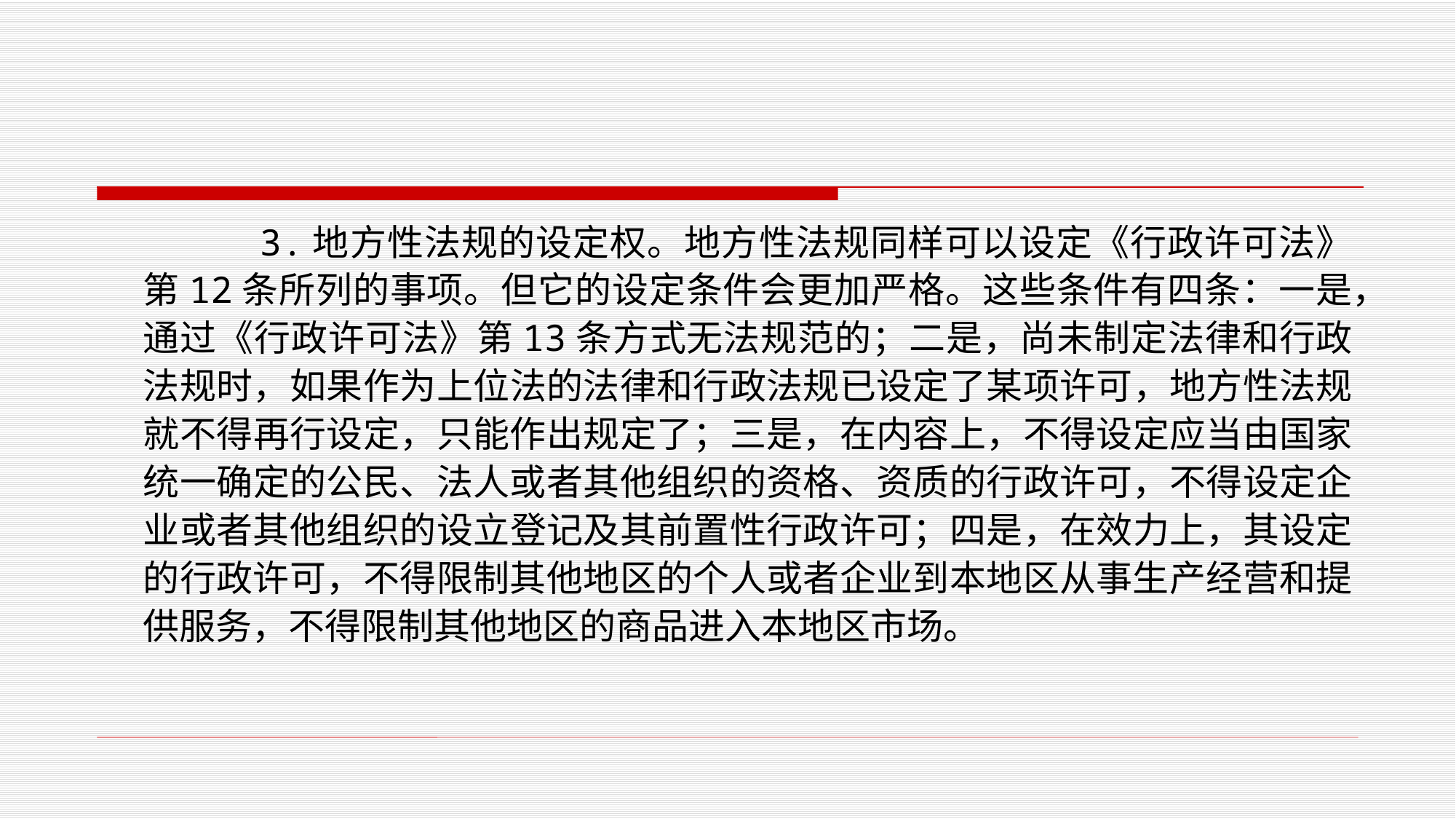

#
       3.地方性法规的设定权。地方性法规同样可以设定《行政许可法》第12条所列的事项。但它的设定条件会更加严格。这些条件有四条：一是，通过《行政许可法》第13条方式无法规范的；二是，尚未制定法律和行政法规时，如果作为上位法的法律和行政法规已设定了某项许可，地方性法规就不得再行设定，只能作出规定了；三是，在内容上，不得设定应当由国家统一确定的公民、法人或者其他组织的资格、资质的行政许可，不得设定企业或者其他组织的设立登记及其前置性行政许可；四是，在效力上，其设定的行政许可，不得限制其他地区的个人或者企业到本地区从事生产经营和提供服务，不得限制其他地区的商品进入本地区市场。